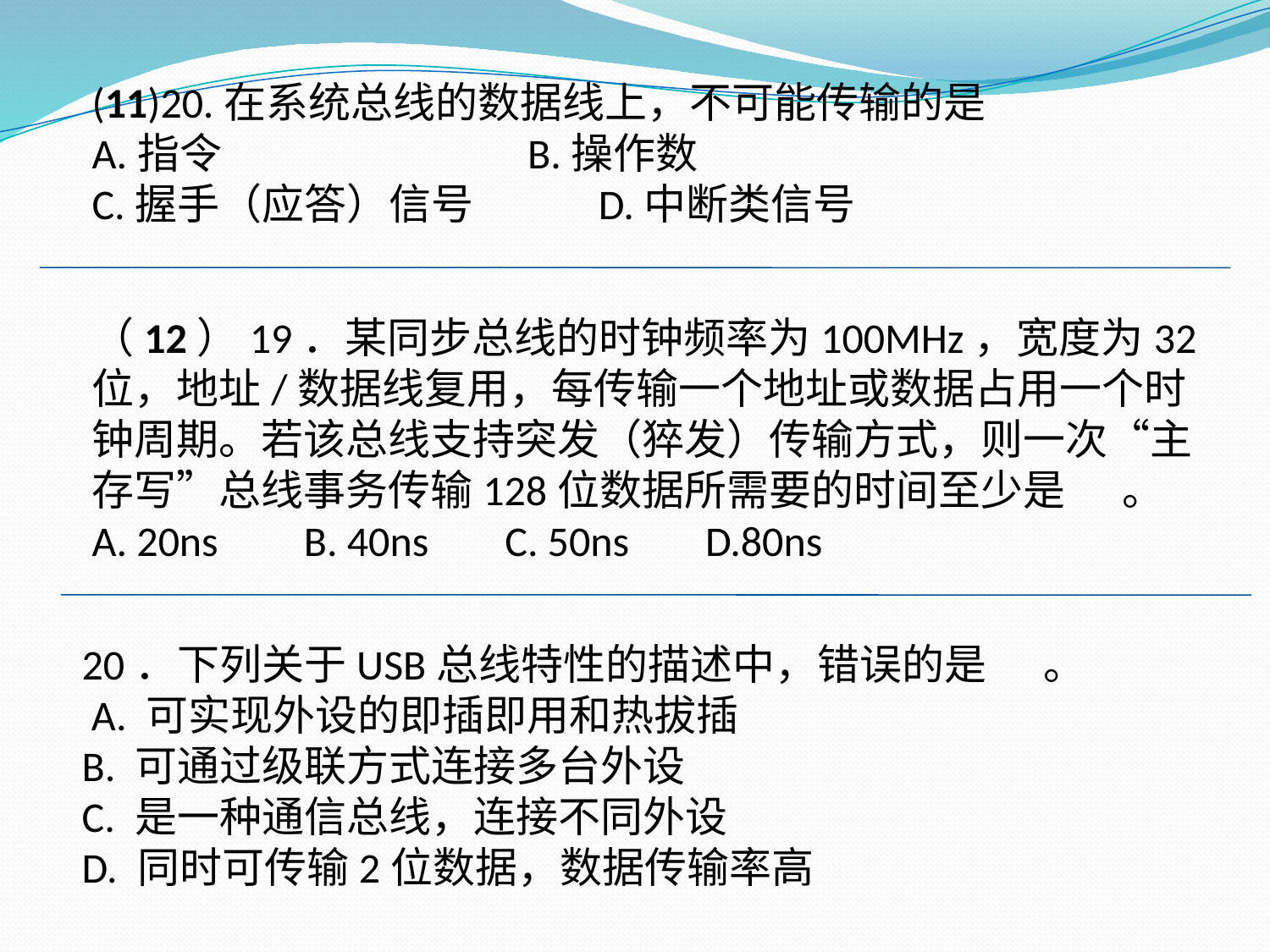

(11)20.在系统总线的数据线上，不可能传输的是
A.指令                               B.操作数
C.握手（应答）信号            D.中断类信号

（12）19．某同步总线的时钟频率为100MHz，宽度为32位，地址/数据线复用，每传输一个地址或数据占用一个时钟周期。若该总线支持突发（猝发）传输方式，则一次“主存写”总线事务传输128位数据所需要的时间至少是      。
A. 20ns         B. 40ns        C. 50ns        D.80ns

20．下列关于USB总线特性的描述中，错误的是      。
 A. 可实现外设的即插即用和热拔插
B. 可通过级联方式连接多台外设
C. 是一种通信总线，连接不同外设
D. 同时可传输2位数据，数据传输率高